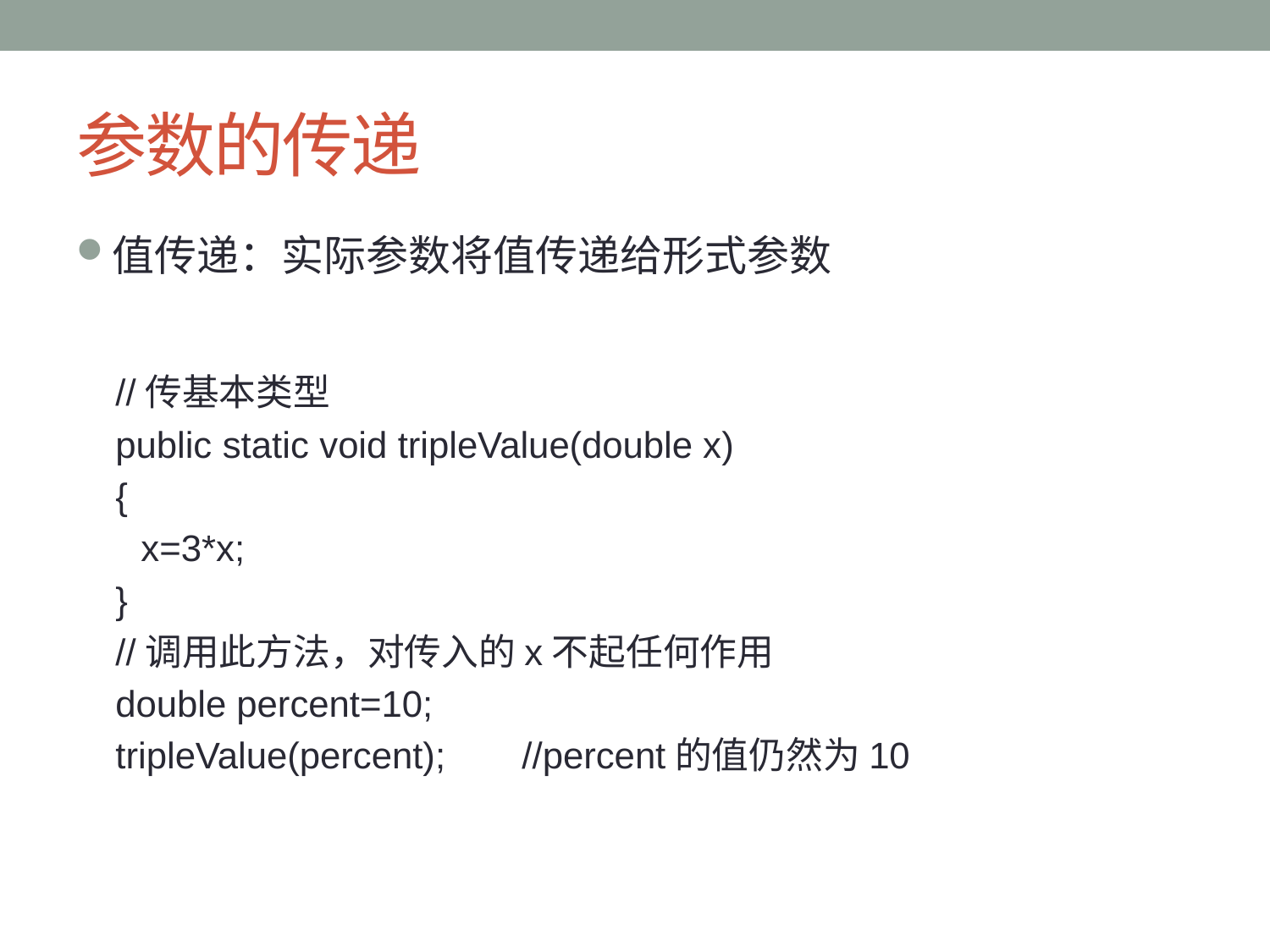

# 参数的传递
值传递：实际参数将值传递给形式参数
//传基本类型
public static void tripleValue(double x)
{
	x=3*x;
}
//调用此方法，对传入的x不起任何作用
double percent=10;
tripleValue(percent);	//percent的值仍然为10